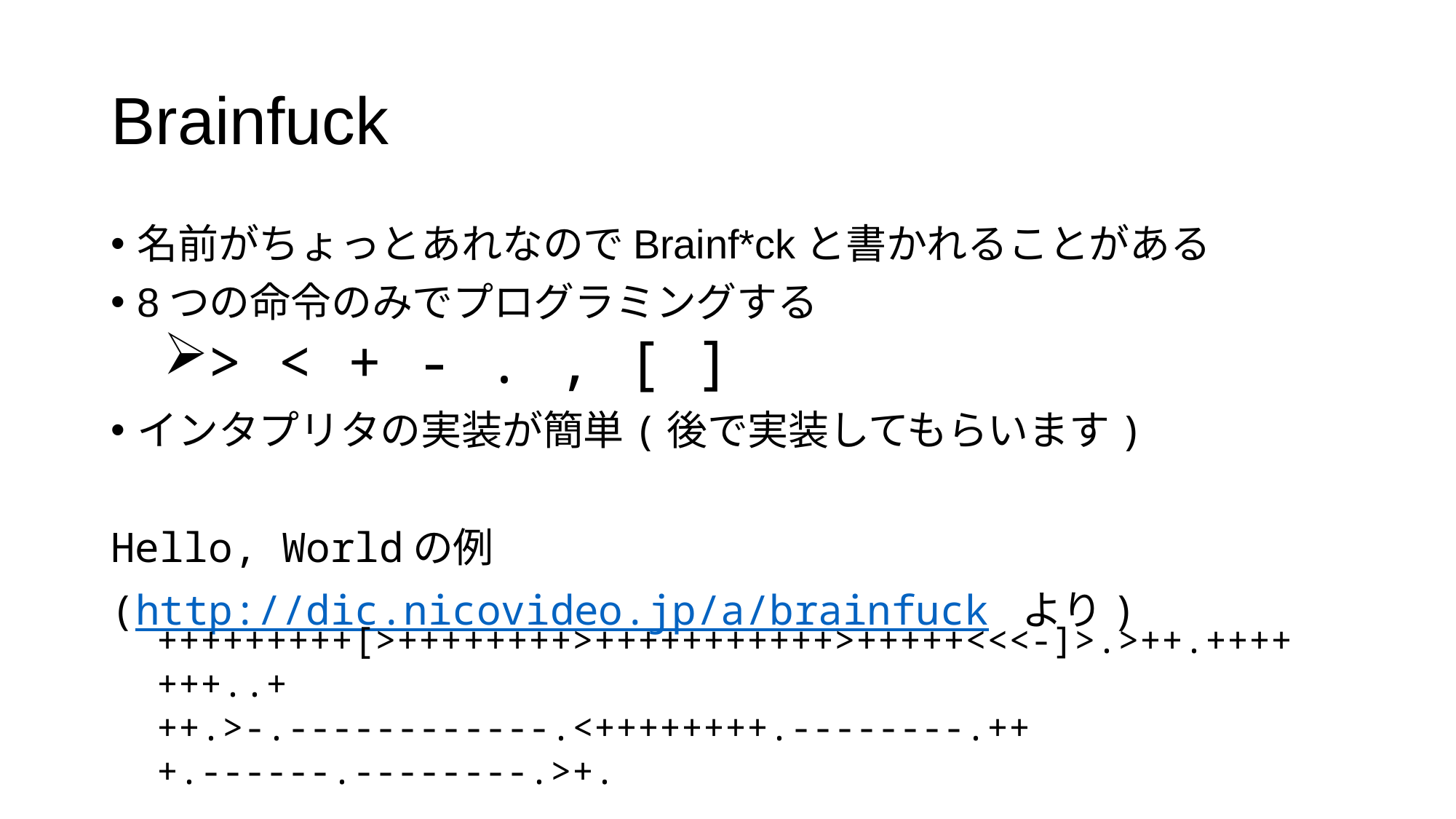

# Brainfuck
名前がちょっとあれなのでBrainf*ckと書かれることがある
8つの命令のみでプログラミングする
> < + - . , [ ]
インタプリタの実装が簡単(後で実装してもらいます)

Hello, Worldの例
(http://dic.nicovideo.jp/a/brainfuck より)
+++++++++[>++++++++>+++++++++++>+++++<<<-]>.>++.+++++++..+
++.>-.------------.<++++++++.--------.+++.------.--------.>+.